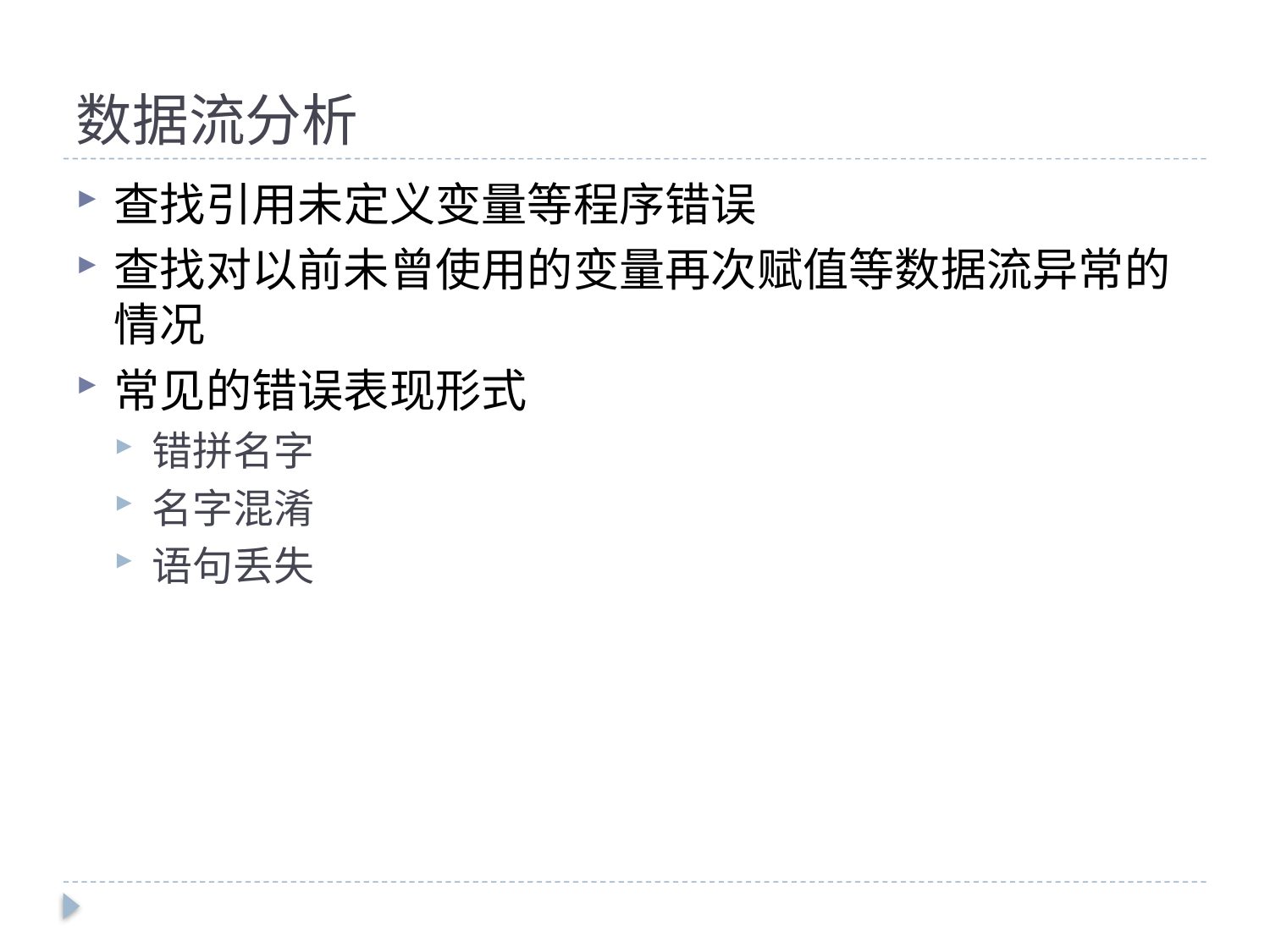

# 数据流分析
查找引用未定义变量等程序错误
查找对以前未曾使用的变量再次赋值等数据流异常的情况
常见的错误表现形式
错拼名字
名字混淆
语句丢失